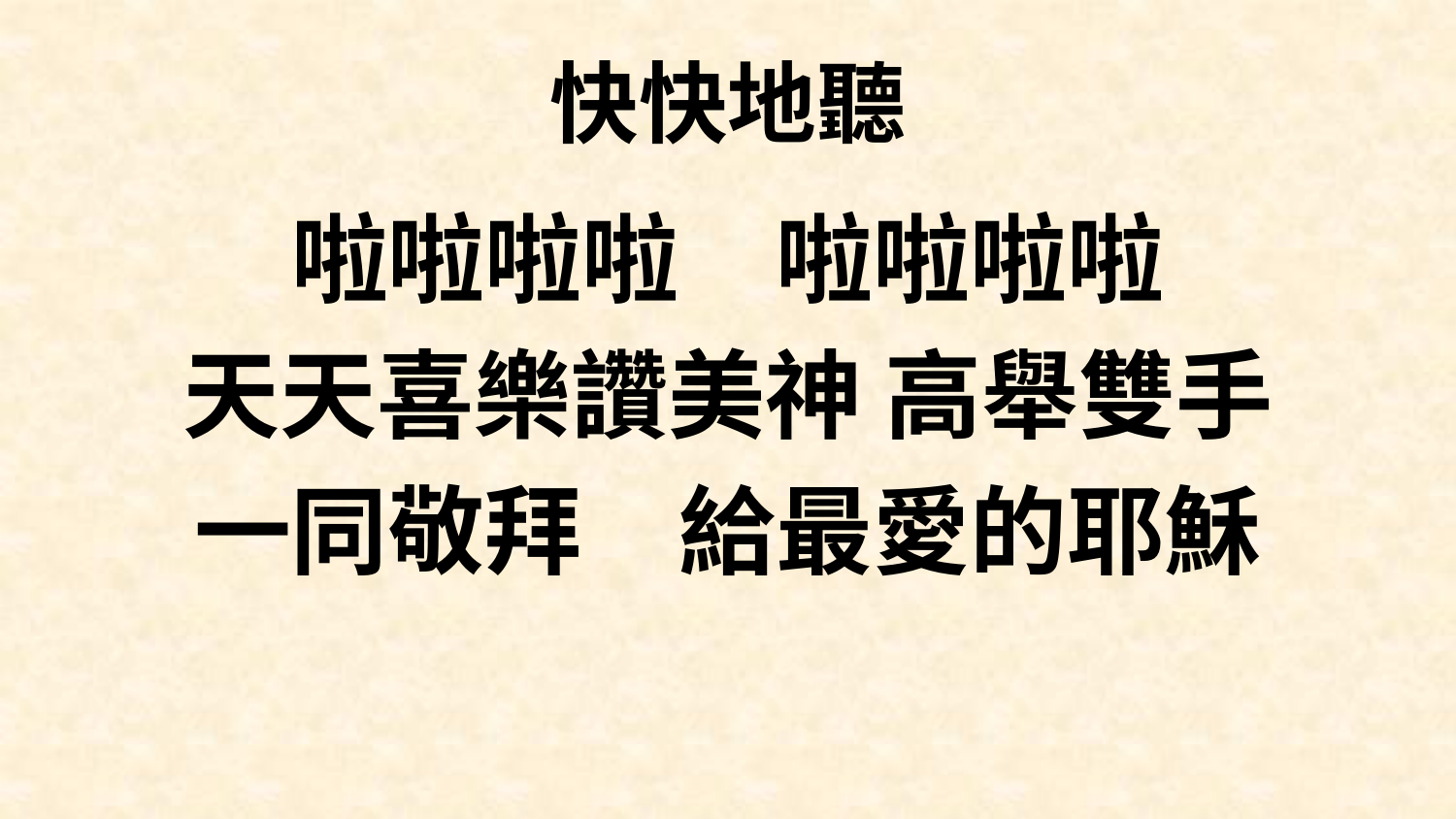

# 快快地聽
啦啦啦啦　啦啦啦啦
天天喜樂讚美神 高舉雙手
一同敬拜　給最愛的耶穌